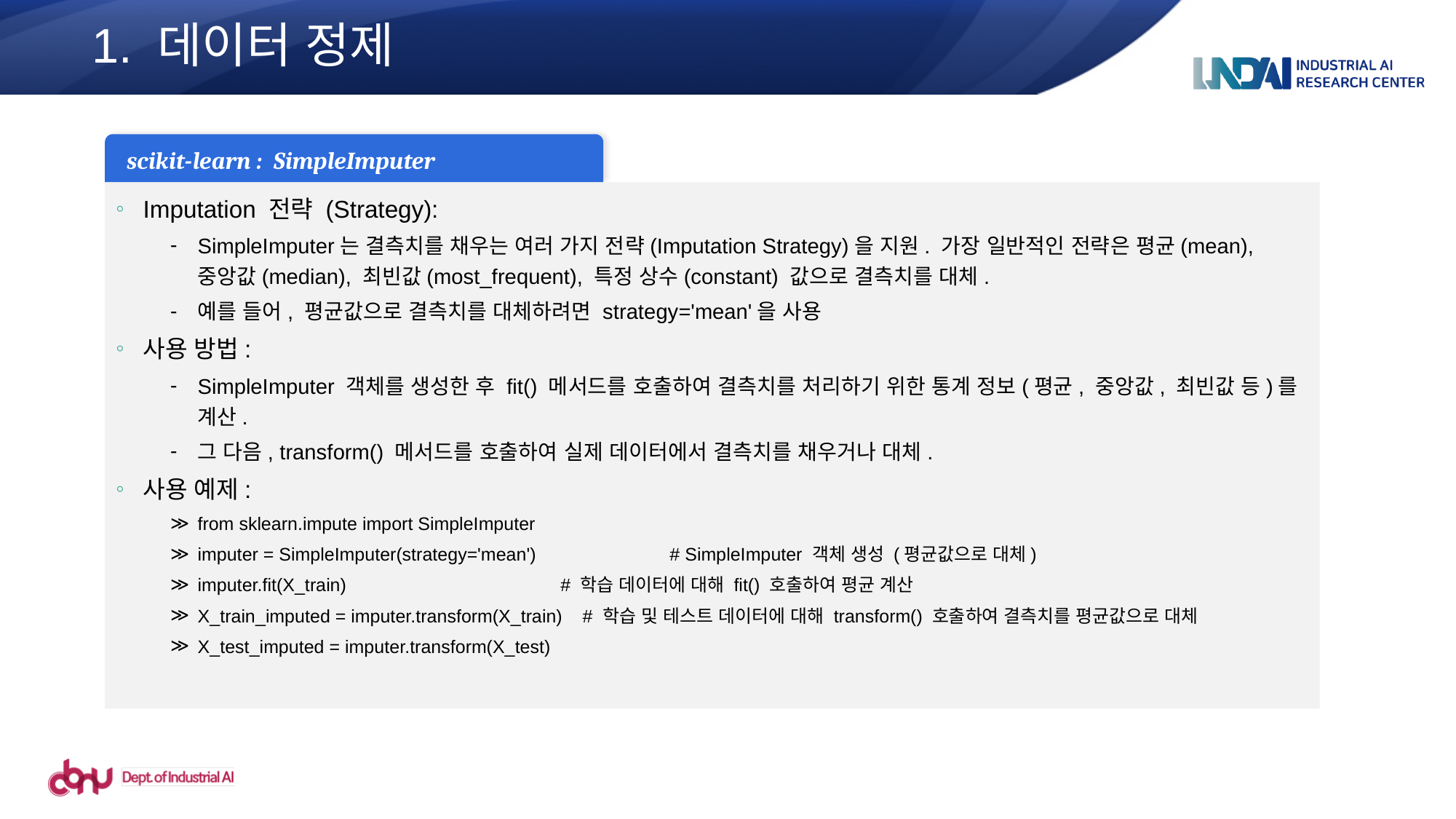

1. 데이터 정제
scikit-learn :  SimpleImputer
Imputation 전략 (Strategy):
SimpleImputer는 결측치를 채우는 여러 가지 전략(Imputation Strategy)을 지원. 가장 일반적인 전략은 평균(mean), 중앙값(median), 최빈값(most_frequent), 특정 상수(constant) 값으로 결측치를 대체.
예를 들어, 평균값으로 결측치를 대체하려면 strategy='mean'을 사용
사용 방법:
SimpleImputer 객체를 생성한 후 fit() 메서드를 호출하여 결측치를 처리하기 위한 통계 정보(평균, 중앙값, 최빈값 등)를 계산.
그 다음, transform() 메서드를 호출하여 실제 데이터에서 결측치를 채우거나 대체.
사용 예제:
from sklearn.impute import SimpleImputer
imputer = SimpleImputer(strategy='mean')	       # SimpleImputer 객체 생성 (평균값으로 대체)
imputer.fit(X_train)		       # 학습 데이터에 대해 fit() 호출하여 평균 계산
X_train_imputed = imputer.transform(X_train)    # 학습 및 테스트 데이터에 대해 transform() 호출하여 결측치를 평균값으로 대체
X_test_imputed = imputer.transform(X_test)